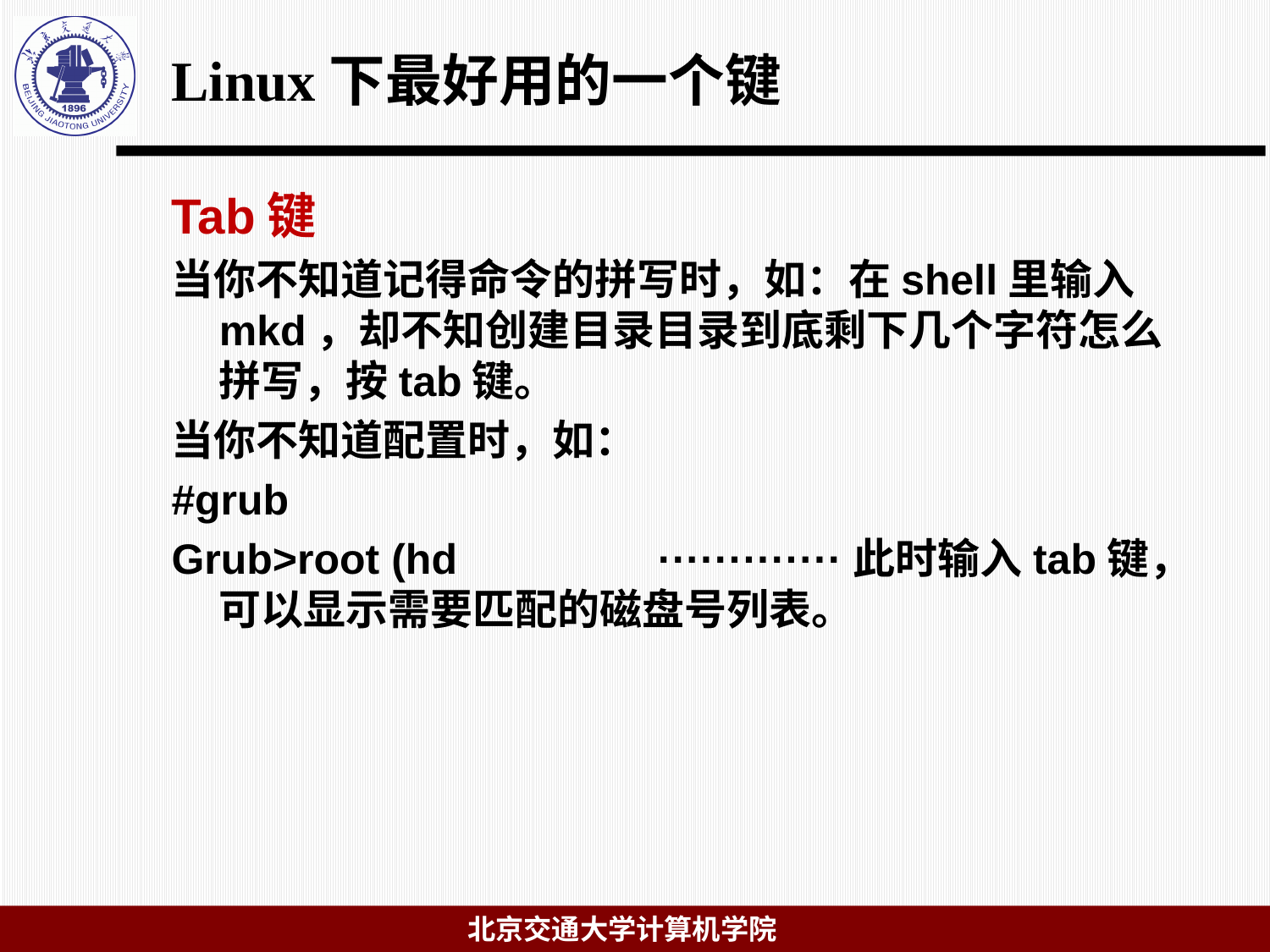

# Linux下最好用的一个键
Tab键
当你不知道记得命令的拼写时，如：在shell里输入mkd，却不知创建目录目录到底剩下几个字符怎么拼写，按tab键。
当你不知道配置时，如：
#grub
Grub>root (hd                 ·············此时输入tab键，可以显示需要匹配的磁盘号列表。